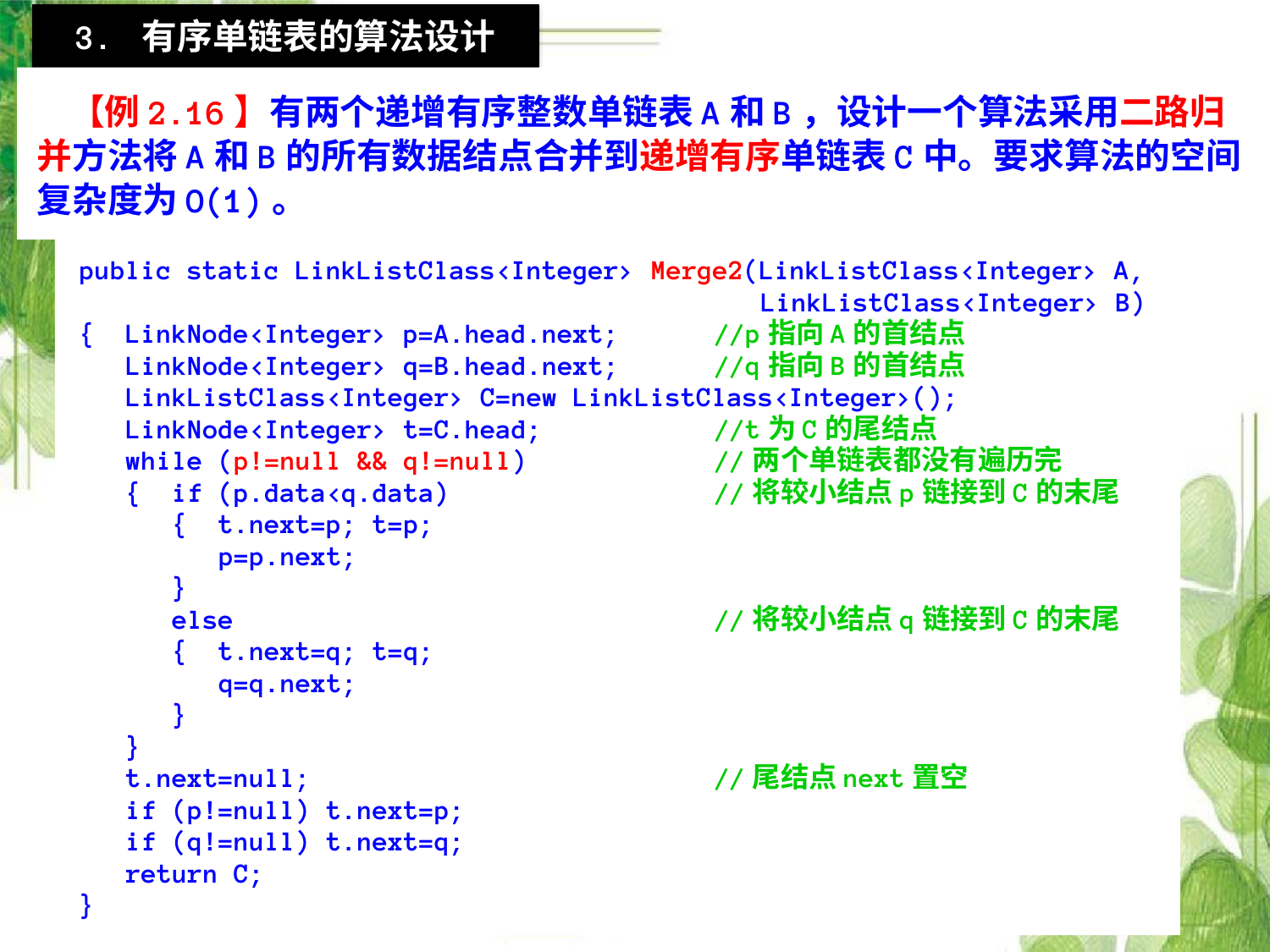

3. 有序单链表的算法设计
   【例2.16】有两个递增有序整数单链表A和B，设计一个算法采用二路归并方法将A和B的所有数据结点合并到递增有序单链表C中。要求算法的空间复杂度为O(1)。
public static LinkListClass<Integer> Merge2(LinkListClass<Integer> A,
					   LinkListClass<Integer> B)
{  LinkNode<Integer> p=A.head.next;	//p指向A的首结点
   LinkNode<Integer> q=B.head.next;	//q指向B的首结点
   LinkListClass<Integer> C=new LinkListClass<Integer>();
   LinkNode<Integer> t=C.head;		//t为C的尾结点
   while (p!=null && q!=null)		//两个单链表都没有遍历完
   {  if (p.data<q.data)			//将较小结点p链接到C的末尾
      {  t.next=p; t=p;
         p=p.next;
      }
      else				//将较小结点q链接到C的末尾
      {  t.next=q; t=q;
         q=q.next;
      }
   }
   t.next=null;				//尾结点next置空
   if (p!=null) t.next=p;
   if (q!=null) t.next=q;
   return C;
}